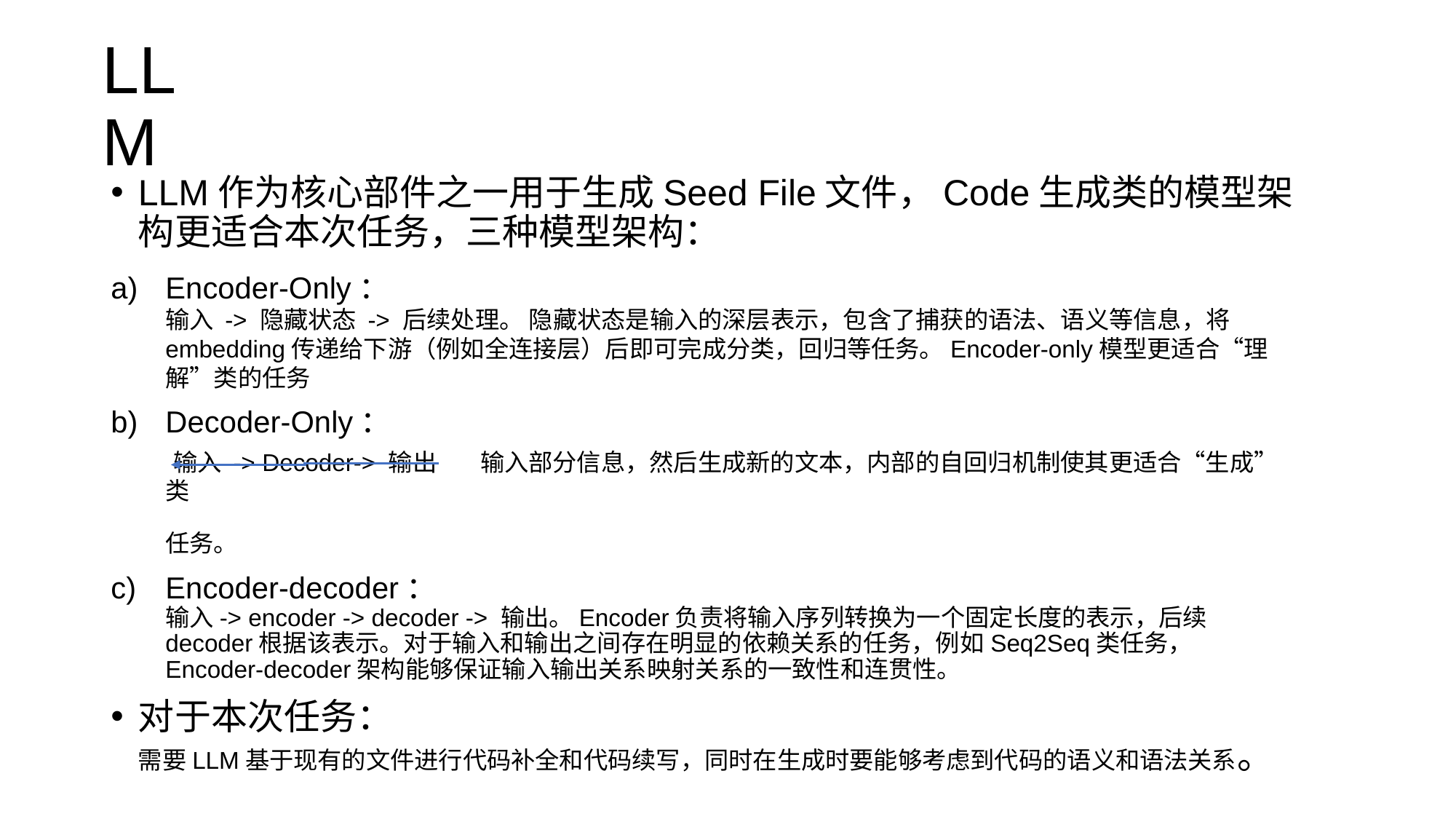

# LLM
LLM作为核心部件之一用于生成Seed File文件，Code生成类的模型架构更适合本次任务，三种模型架构：
Encoder-Only：
输入 -> 隐藏状态 -> 后续处理。 隐藏状态是输入的深层表示，包含了捕获的语法、语义等信息，将embedding传递给下游（例如全连接层）后即可完成分类，回归等任务。Encoder-only模型更适合“理解”类的任务
Decoder-Only：
 输入 -> Decoder-> 输出        输入部分信息，然后生成新的文本，内部的自回归机制使其更适合“生成”类
任务。
Encoder-decoder：
输入-> encoder -> decoder -> 输出。Encoder负责将输入序列转换为一个固定长度的表示，后续decoder根据该表示。对于输入和输出之间存在明显的依赖关系的任务，例如Seq2Seq类任务， Encoder-decoder架构能够保证输入输出关系映射关系的一致性和连贯性。
对于本次任务：
需要LLM基于现有的文件进行代码补全和代码续写，同时在生成时要能够考虑到代码的语义和语法关系。